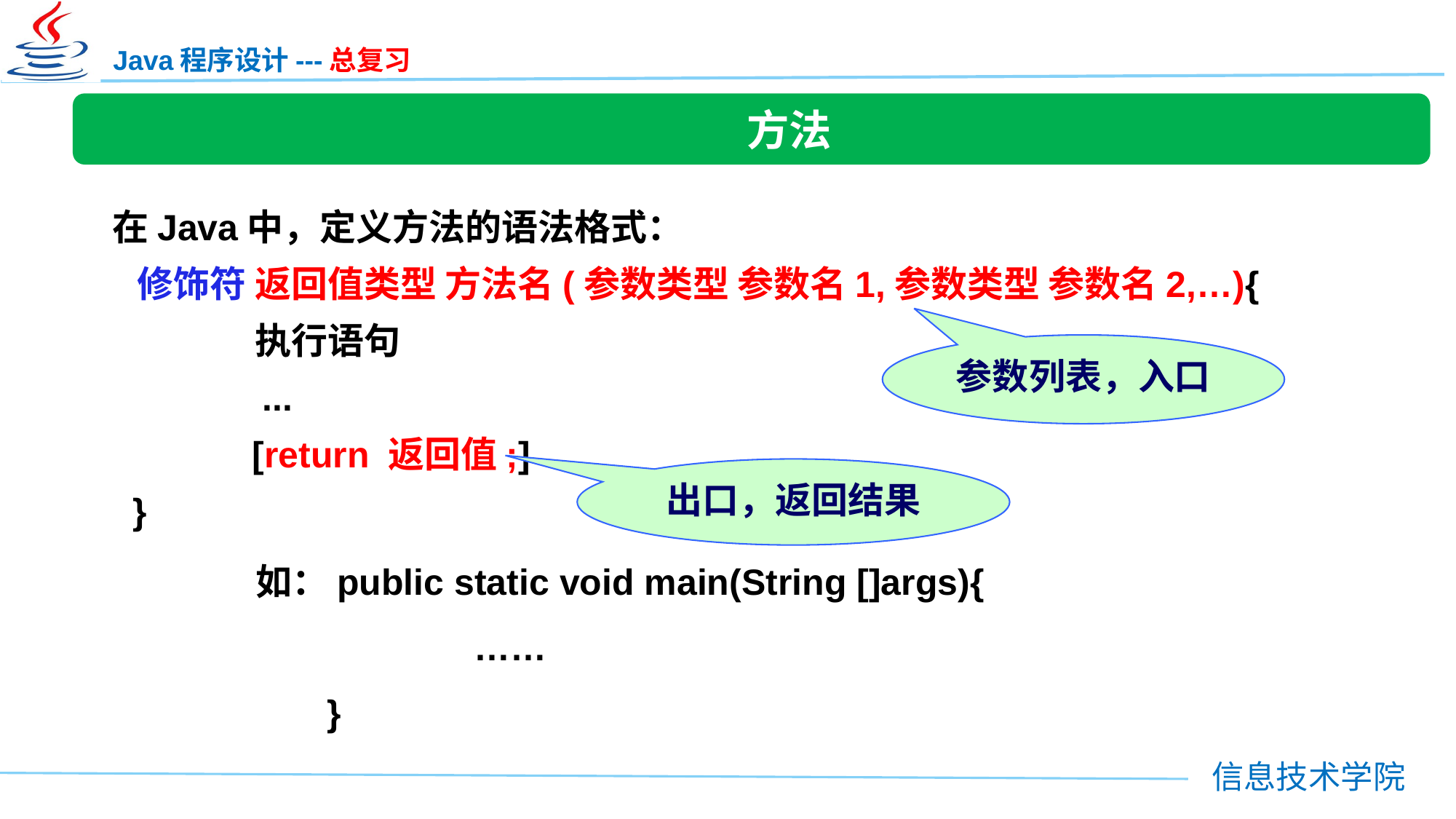

方法
在Java中，定义方法的语法格式：
  修饰符 返回值类型 方法名(参数类型 参数名1,参数类型 参数名2,…){
	   执行语句
	    ...
	   [return 返回值;]
  }
参数列表，入口
出口，返回结果
如：public static void main(String []args){
		……
       }